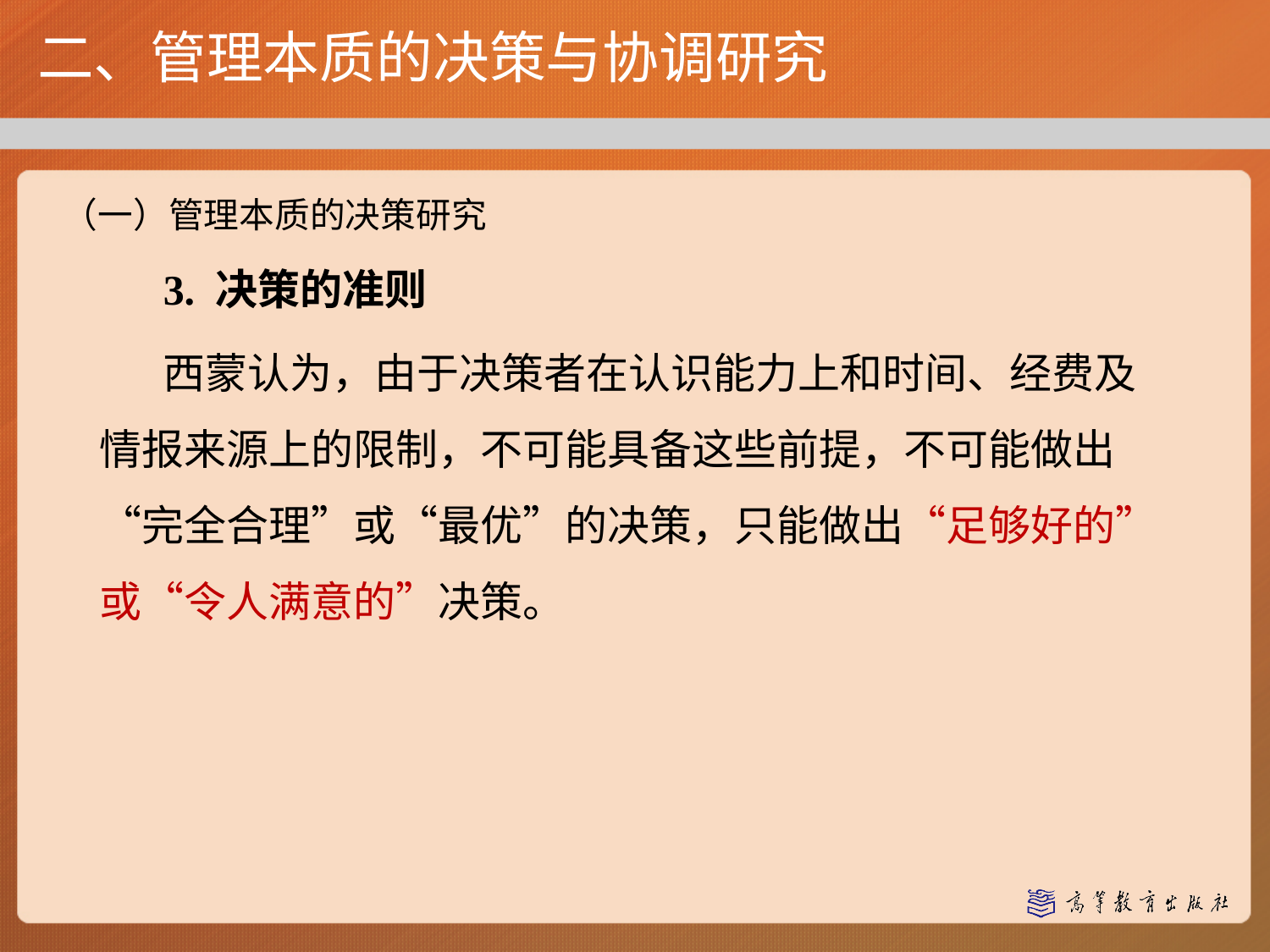

二、管理本质的决策与协调研究
（一）管理本质的决策研究
3. 决策的准则
西蒙认为，由于决策者在认识能力上和时间、经费及情报来源上的限制，不可能具备这些前提，不可能做出“完全合理”或“最优”的决策，只能做出“足够好的”或“令人满意的”决策。